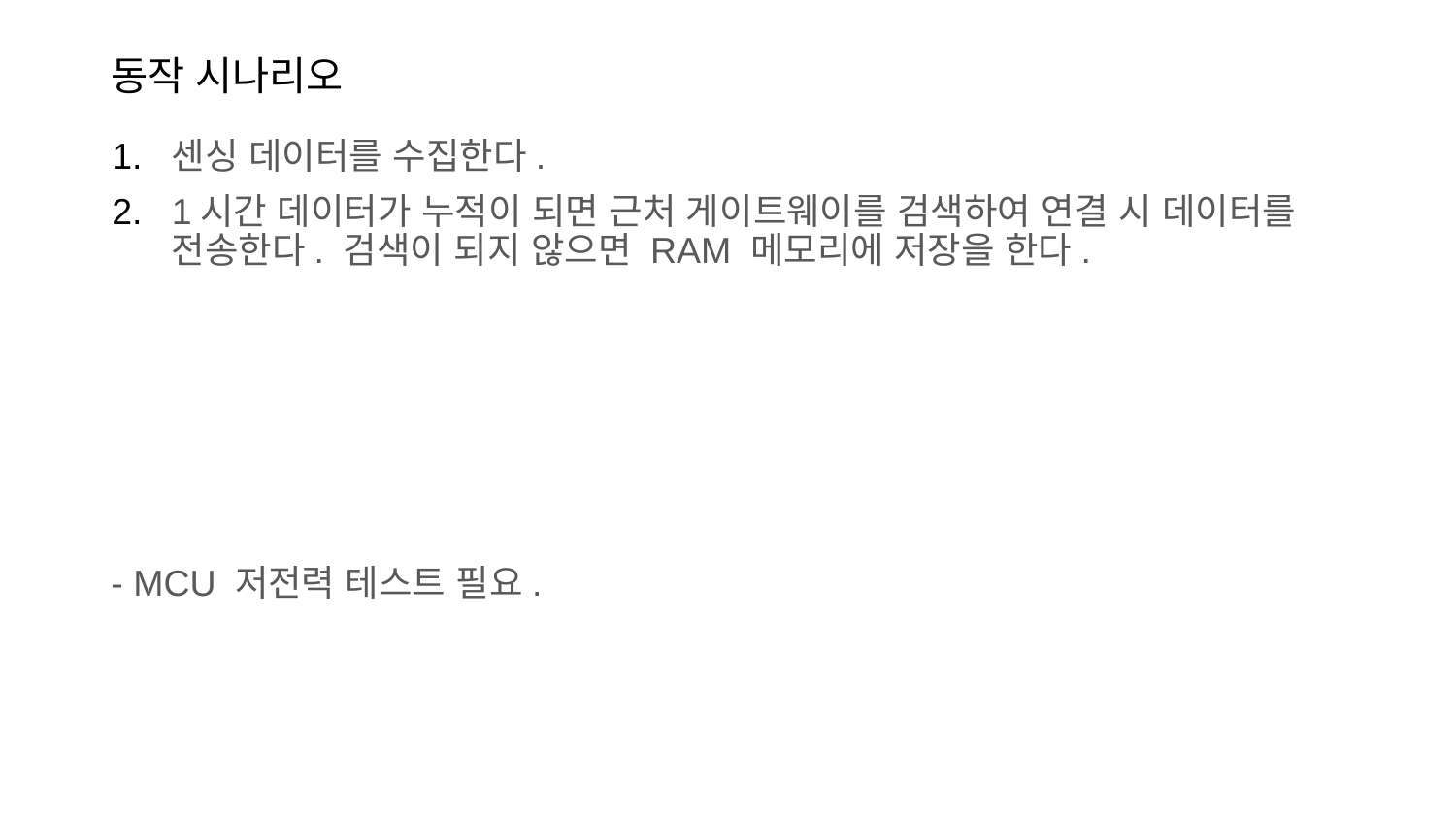

# 동작 시나리오
센싱 데이터를 수집한다.
1시간 데이터가 누적이 되면 근처 게이트웨이를 검색하여 연결 시 데이터를 전송한다. 검색이 되지 않으면 RAM 메모리에 저장을 한다.

- MCU 저전력 테스트 필요.